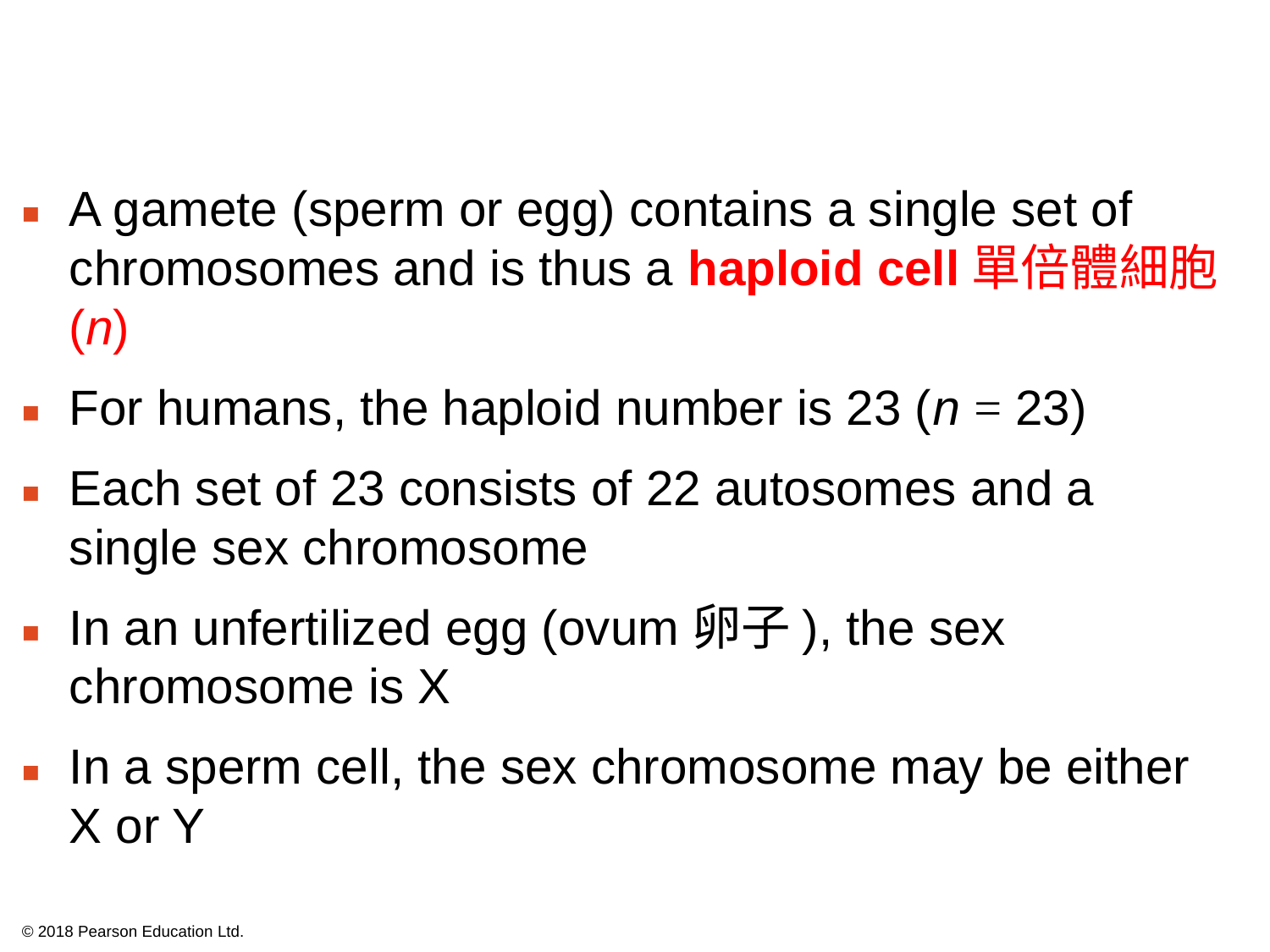

A gamete (sperm or egg) contains a single set of chromosomes and is thus a haploid cell單倍體細胞(n)
For humans, the haploid number is 23 (n = 23)
Each set of 23 consists of 22 autosomes and a single sex chromosome
In an unfertilized egg (ovum卵子), the sex chromosome is X
In a sperm cell, the sex chromosome may be either X or Y
© 2018 Pearson Education Ltd.